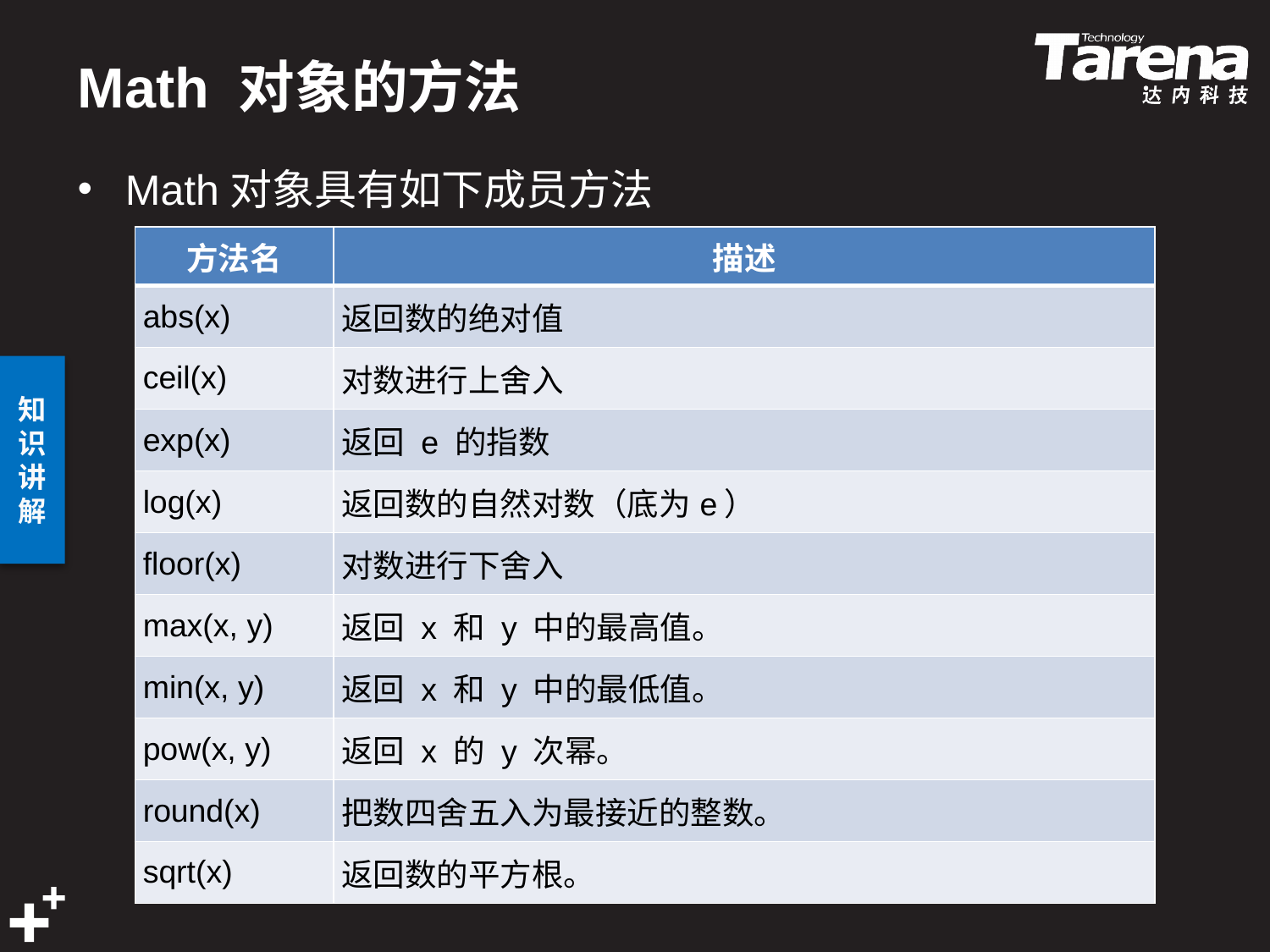

# Math 对象的方法
Math对象具有如下成员方法
| 方法名 | 描述 |
| --- | --- |
| abs(x) | 返回数的绝对值 |
| ceil(x) | 对数进行上舍入 |
| exp(x) | 返回 e 的指数 |
| log(x) | 返回数的自然对数（底为e） |
| floor(x) | 对数进行下舍入 |
| max(x, y) | 返回 x 和 y 中的最高值。 |
| min(x, y) | 返回 x 和 y 中的最低值。 |
| pow(x, y) | 返回 x 的 y 次幂。 |
| round(x) | 把数四舍五入为最接近的整数。 |
| sqrt(x) | 返回数的平方根。 |